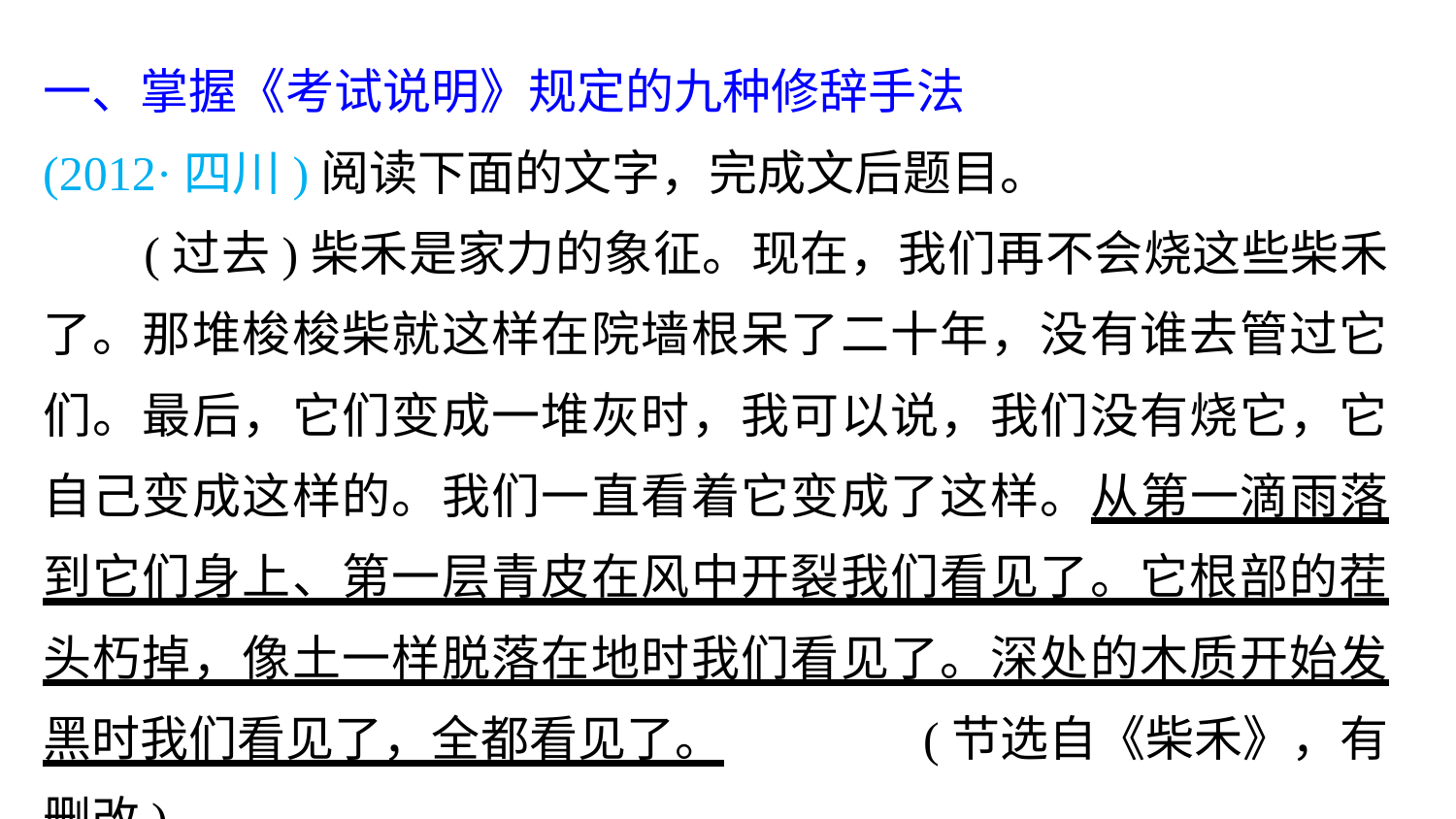

一、掌握《考试说明》规定的九种修辞手法
(2012·四川)阅读下面的文字，完成文后题目。
        (过去)柴禾是家力的象征。现在，我们再不会烧这些柴禾了。那堆梭梭柴就这样在院墙根呆了二十年，没有谁去管过它们。最后，它们变成一堆灰时，我可以说，我们没有烧它，它自己变成这样的。我们一直看着它变成了这样。从第一滴雨落到它们身上、第一层青皮在风中开裂我们看见了。它根部的茬头朽掉，像土一样脱落在地时我们看见了。深处的木质开始发黑时我们看见了，全都看见了。                 (节选自《柴禾》，有删改)